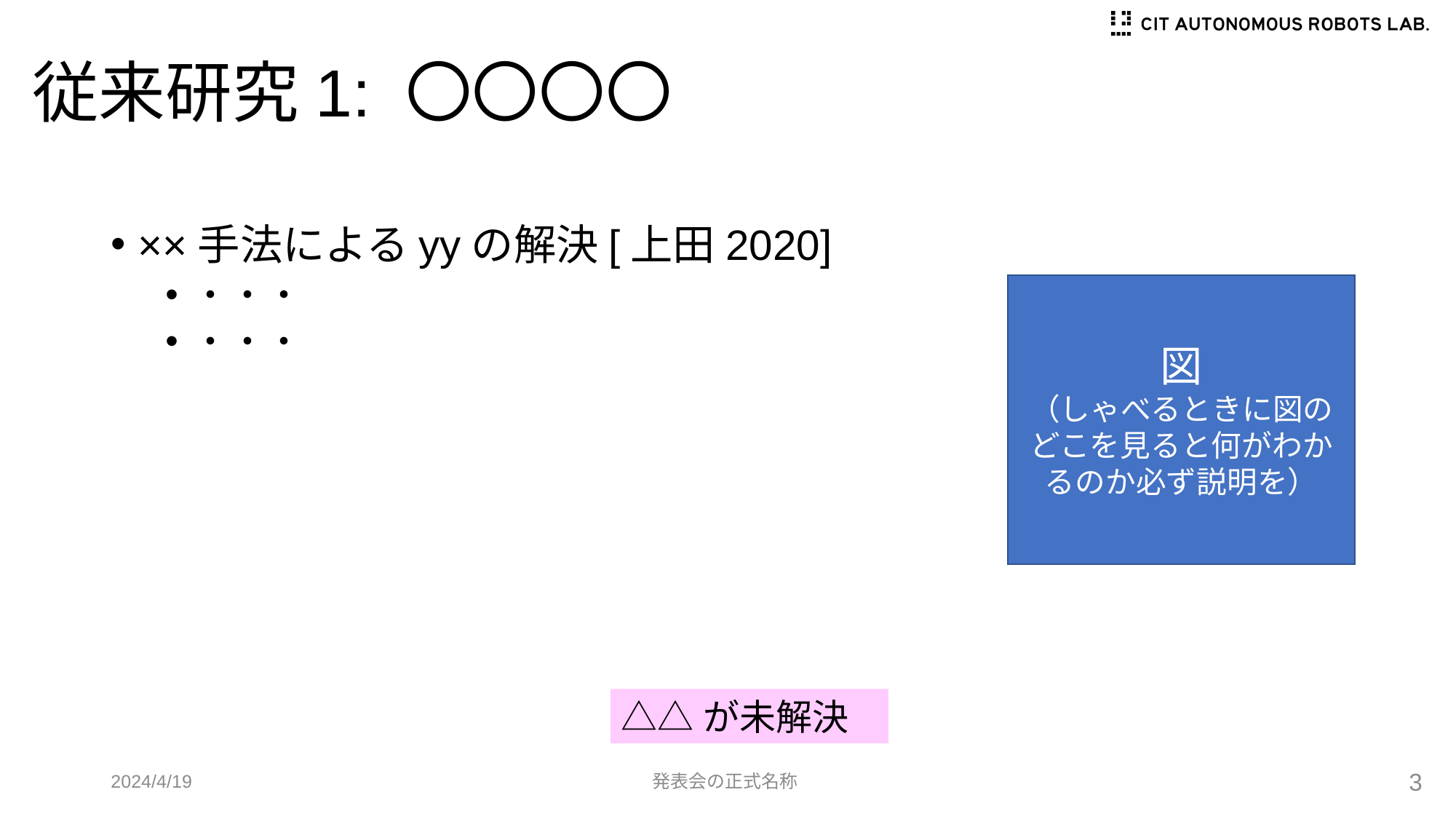

# 従来研究1: 〇〇〇〇
××手法によるyyの解決[上田2020]
・・・
・・・
図
（しゃべるときに図のどこを見ると何がわかるのか必ず説明を）
△△が未解決
3
2024/4/19
発表会の正式名称